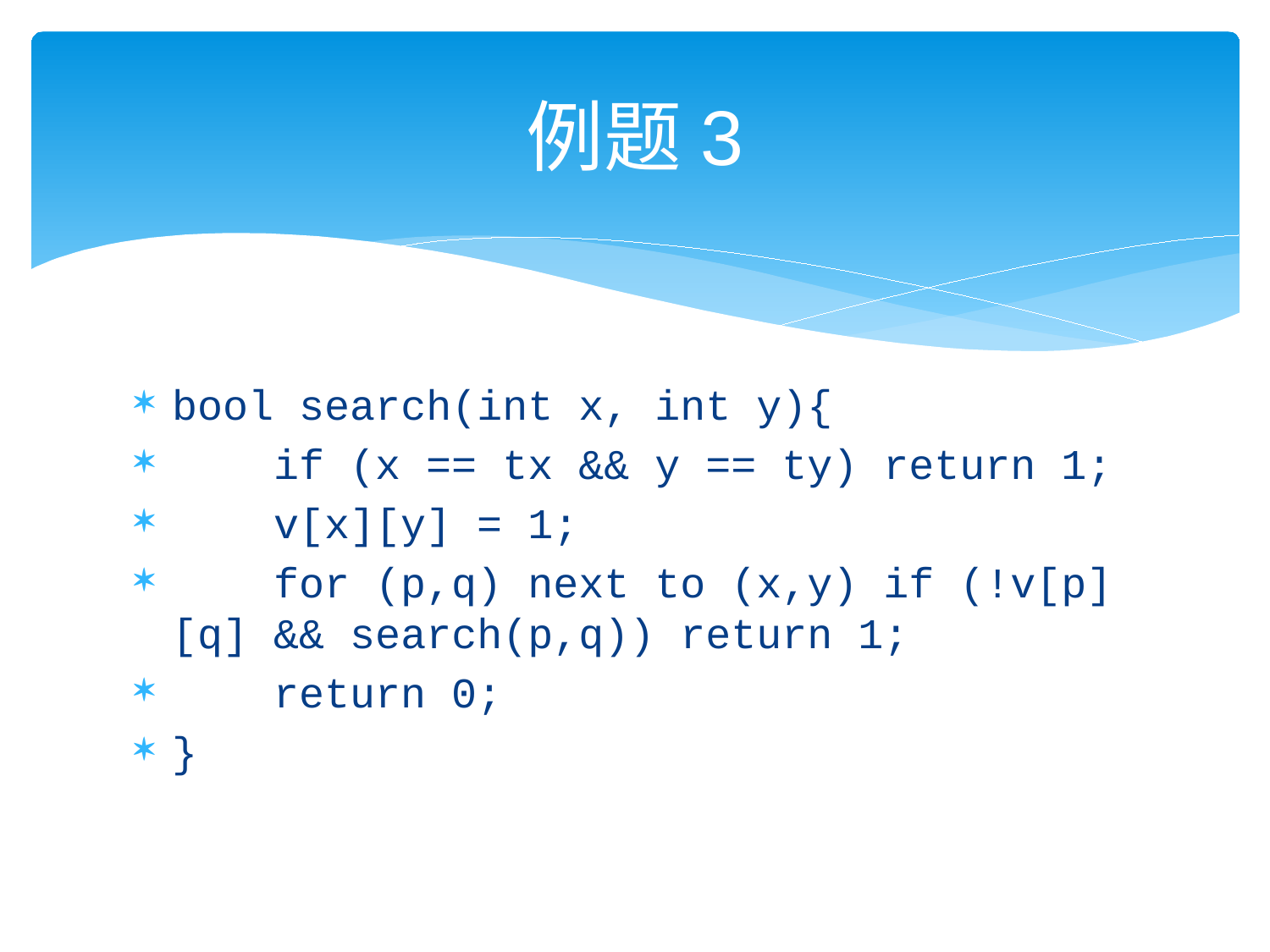

# 例题3
bool search(int x, int y){
    if (x == tx && y == ty) return 1;
    v[x][y] = 1;
    for (p,q) next to (x,y) if (!v[p][q] && search(p,q)) return 1;
    return 0;
}